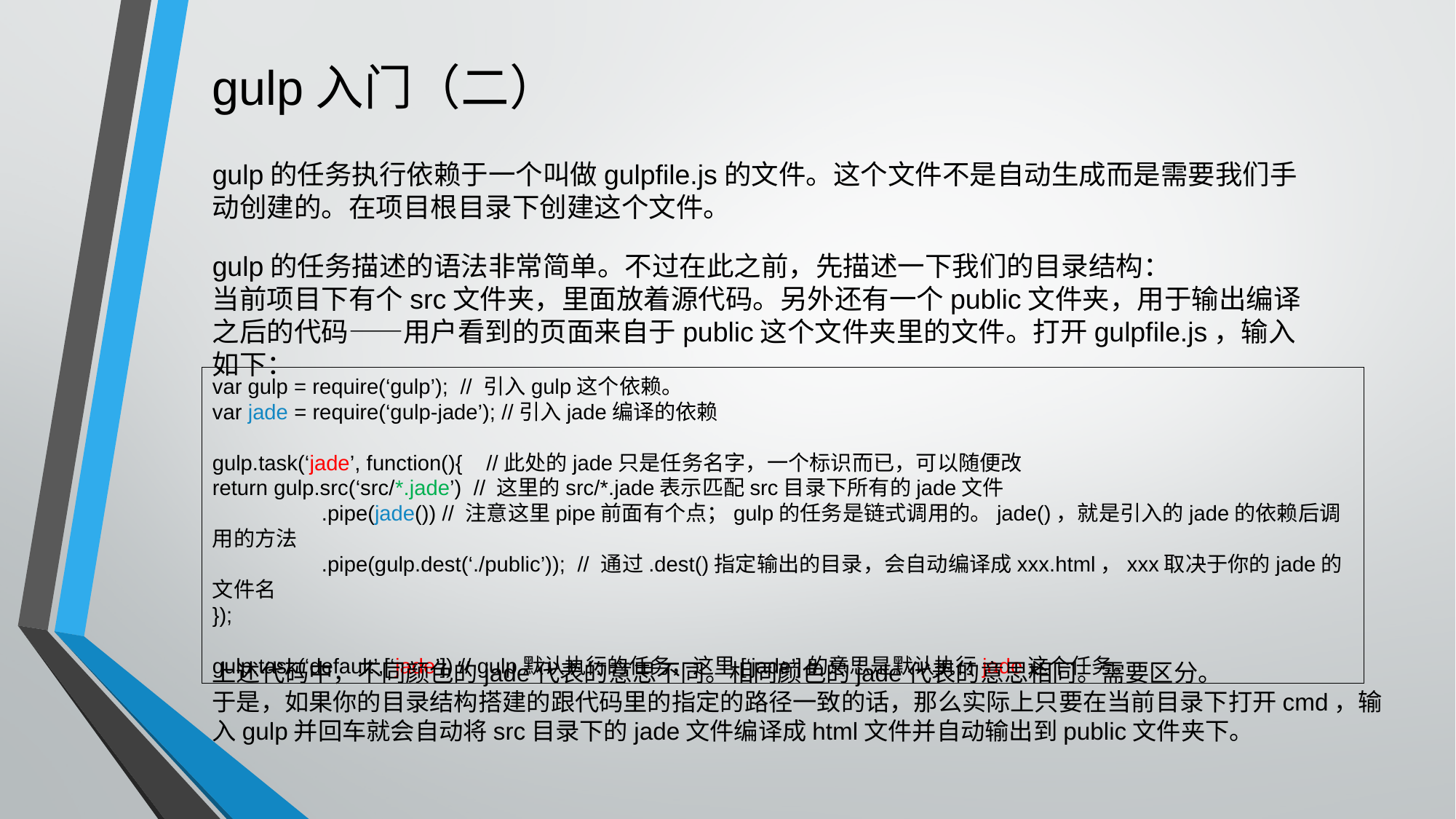

gulp入门（二）

gulp的任务执行依赖于一个叫做gulpfile.js的文件。这个文件不是自动生成而是需要我们手动创建的。在项目根目录下创建这个文件。
gulp的任务描述的语法非常简单。不过在此之前，先描述一下我们的目录结构：
当前项目下有个src文件夹，里面放着源代码。另外还有一个public文件夹，用于输出编译之后的代码——用户看到的页面来自于public这个文件夹里的文件。打开gulpfile.js，输入如下：
var gulp = require(‘gulp’);  // 引入gulp这个依赖。
var jade = require(‘gulp-jade’); //引入jade编译的依赖

gulp.task(‘jade’, function(){    //此处的jade只是任务名字，一个标识而已，可以随便改
return gulp.src(‘src/*.jade’)  // 这里的src/*.jade表示匹配src目录下所有的jade文件
	.pipe(jade()) // 注意这里pipe前面有个点；gulp的任务是链式调用的。jade()，就是引入的jade的依赖后调用的方法
	.pipe(gulp.dest(‘./public’));  // 通过.dest()指定输出的目录，会自动编译成xxx.html，xxx取决于你的jade的文件名
});

gulp.task(‘default’,[‘jade’]) // gulp默认执行的任务，这里[‘jade’]的意思是默认执行jade这个任务。
上述代码中，不同颜色的jade代表的意思不同。相同颜色的jade代表的意思相同。需要区分。
于是，如果你的目录结构搭建的跟代码里的指定的路径一致的话，那么实际上只要在当前目录下打开cmd，输入gulp并回车就会自动将src目录下的jade文件编译成html文件并自动输出到public文件夹下。